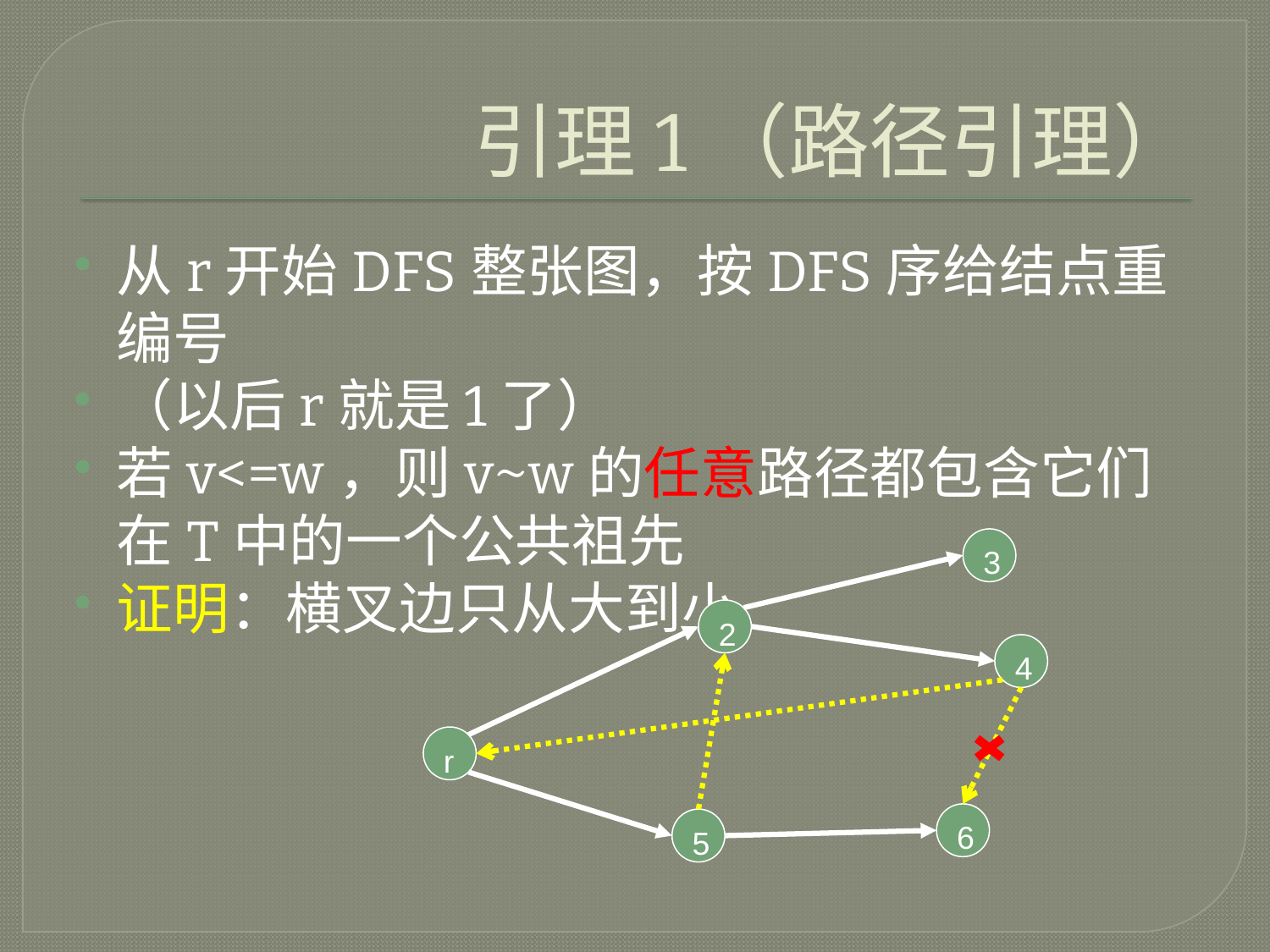

# 引理1（路径引理）
从r开始DFS整张图，按DFS序给结点重编号
（以后r就是1了）
若v<=w，则v~w的任意路径都包含它们在T中的一个公共祖先
证明：横叉边只从大到小

3
2
4
r

6
5